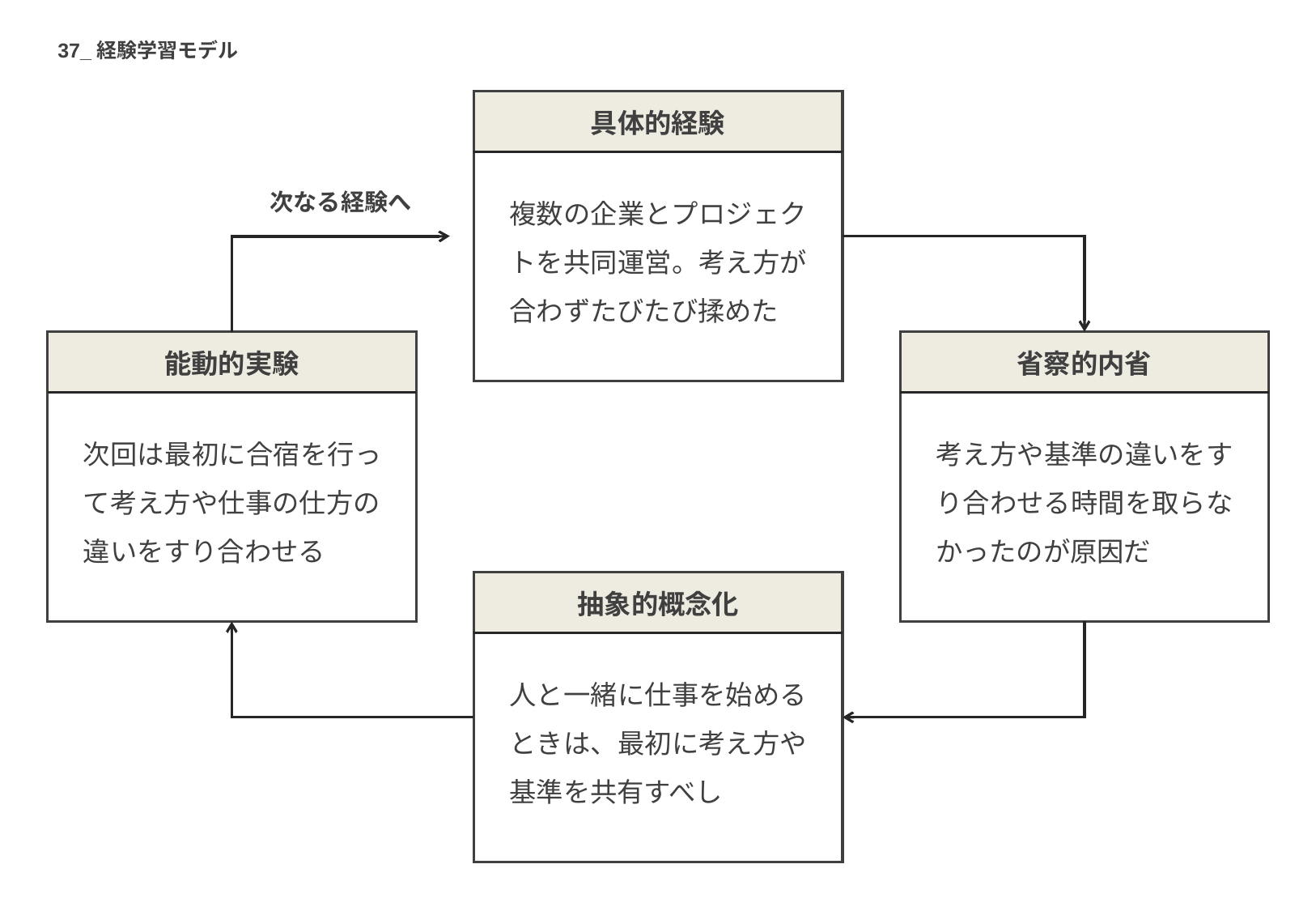

37_経験学習モデル

具体的経験
複数の企業とプロジェクトを共同運営。考え方が合わずたびたび揉めた
次なる経験へ

能動的実験
次回は最初に合宿を行って考え方や仕事の仕方の違いをすり合わせる

省察的内省
考え方や基準の違いをすり合わせる時間を取らなかったのが原因だ

抽象的概念化
人と一緒に仕事を始めるときは、最初に考え方や基準を共有すべし